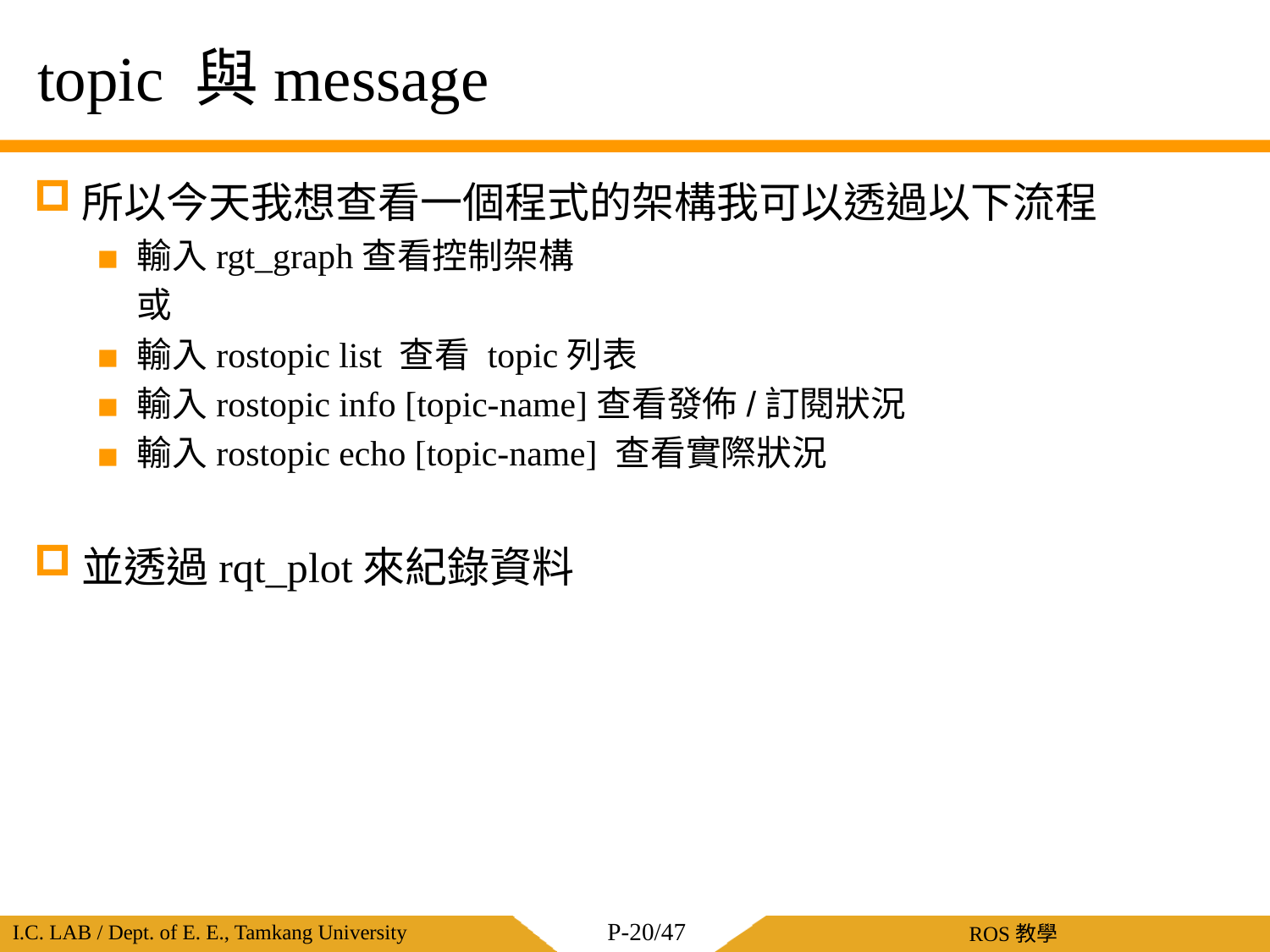

# topic 與message
所以今天我想查看一個程式的架構我可以透過以下流程
輸入rgt_graph查看控制架構
	或
輸入rostopic list 查看 topic列表
輸入rostopic info [topic-name]查看發佈/訂閱狀況
輸入rostopic echo [topic-name] 查看實際狀況

並透過rqt_plot來紀錄資料